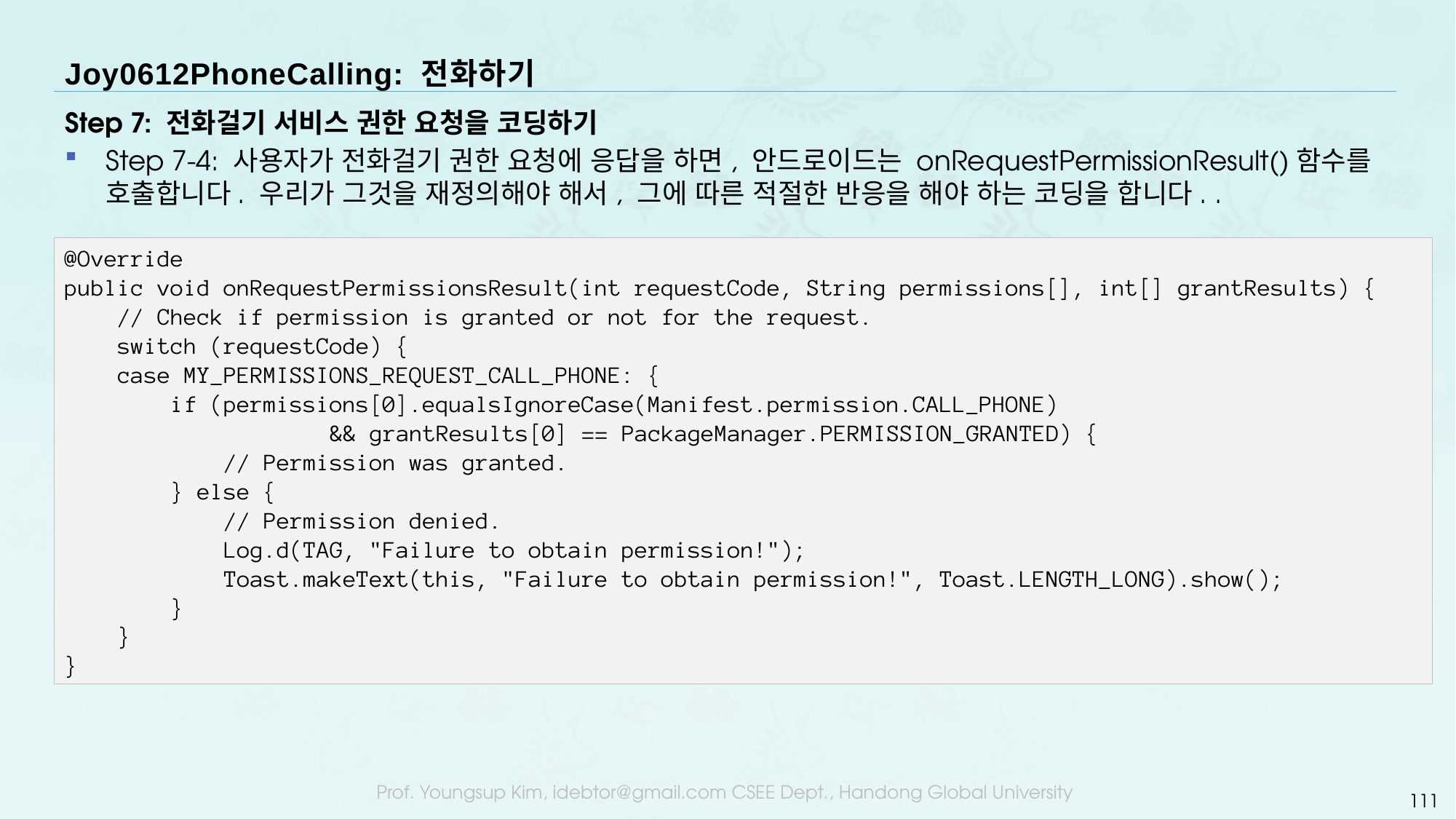

# Joy0612PhoneCalling: 전화하기
Step 7: 전화걸기 서비스 권한 요청을 코딩하기
Step 7-4: 사용자가 전화걸기 권한 요청에 응답을 하면, 안드로이드는 onRequestPermissionResult()함수를 호출합니다. 우리가 그것을 재정의해야 해서, 그에 따른 적절한 반응을 해야 하는 코딩을 합니다. .

@Override
public void onRequestPermissionsResult(int requestCode, String permissions[], int[] grantResults) {
    // Check if permission is granted or not for the request.
    switch (requestCode) {
    case MY_PERMISSIONS_REQUEST_CALL_PHONE: {
        if (permissions[0].equalsIgnoreCase(Manifest.permission.CALL_PHONE)
                    && grantResults[0] == PackageManager.PERMISSION_GRANTED) {
            // Permission was granted.
        } else {
            // Permission denied.
            Log.d(TAG, "Failure to obtain permission!");
            Toast.makeText(this, "Failure to obtain permission!", Toast.LENGTH_LONG).show();
        }
    }
}
111